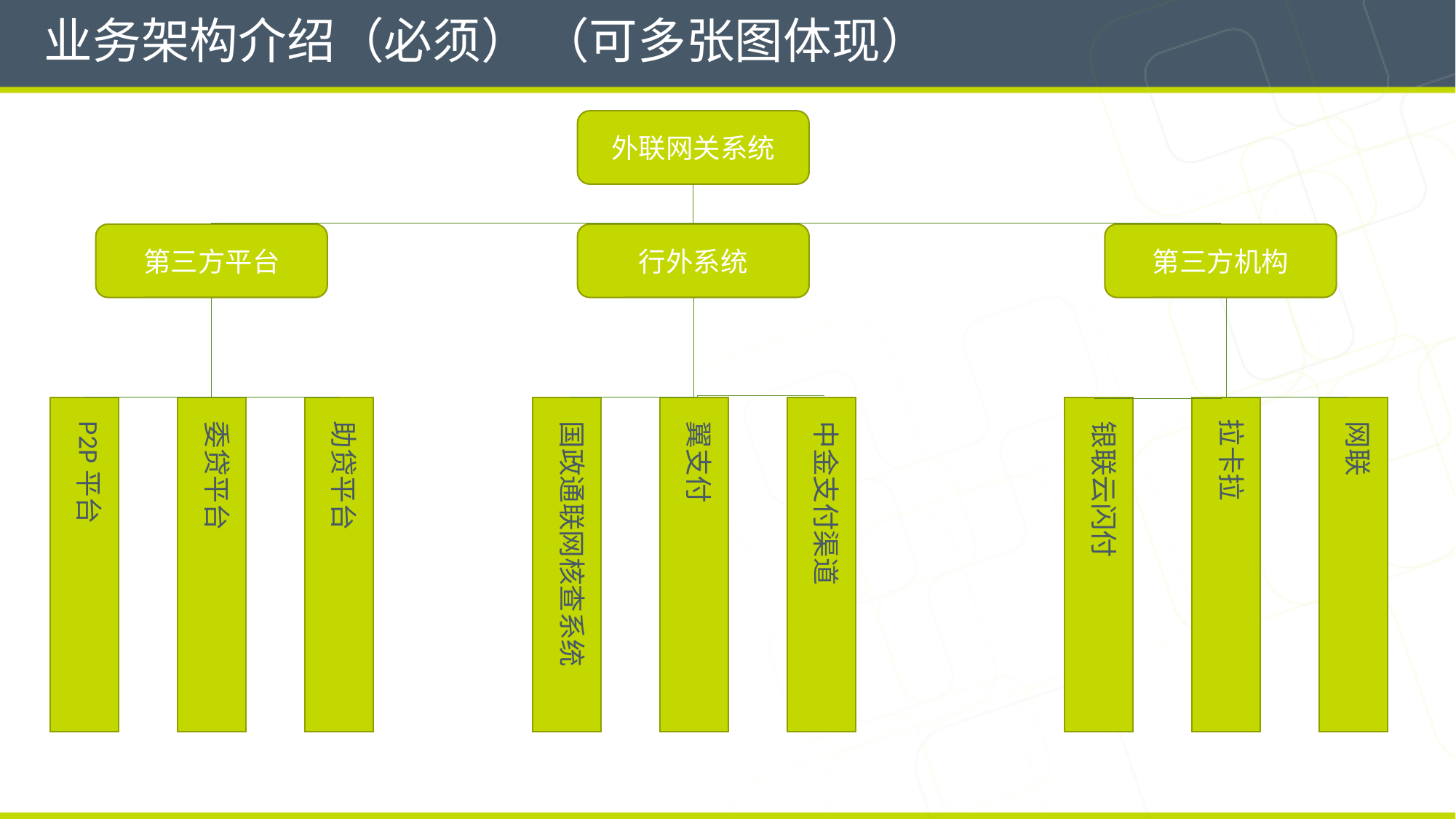

# 业务架构介绍（必须） （可多张图体现）
外联网关系统
第三方平台
行外系统
第三方机构

拉卡拉
网联
银联云闪付
中金支付渠道
委贷平台
助贷平台
国政通联网核查系统
翼支付
P2P平台